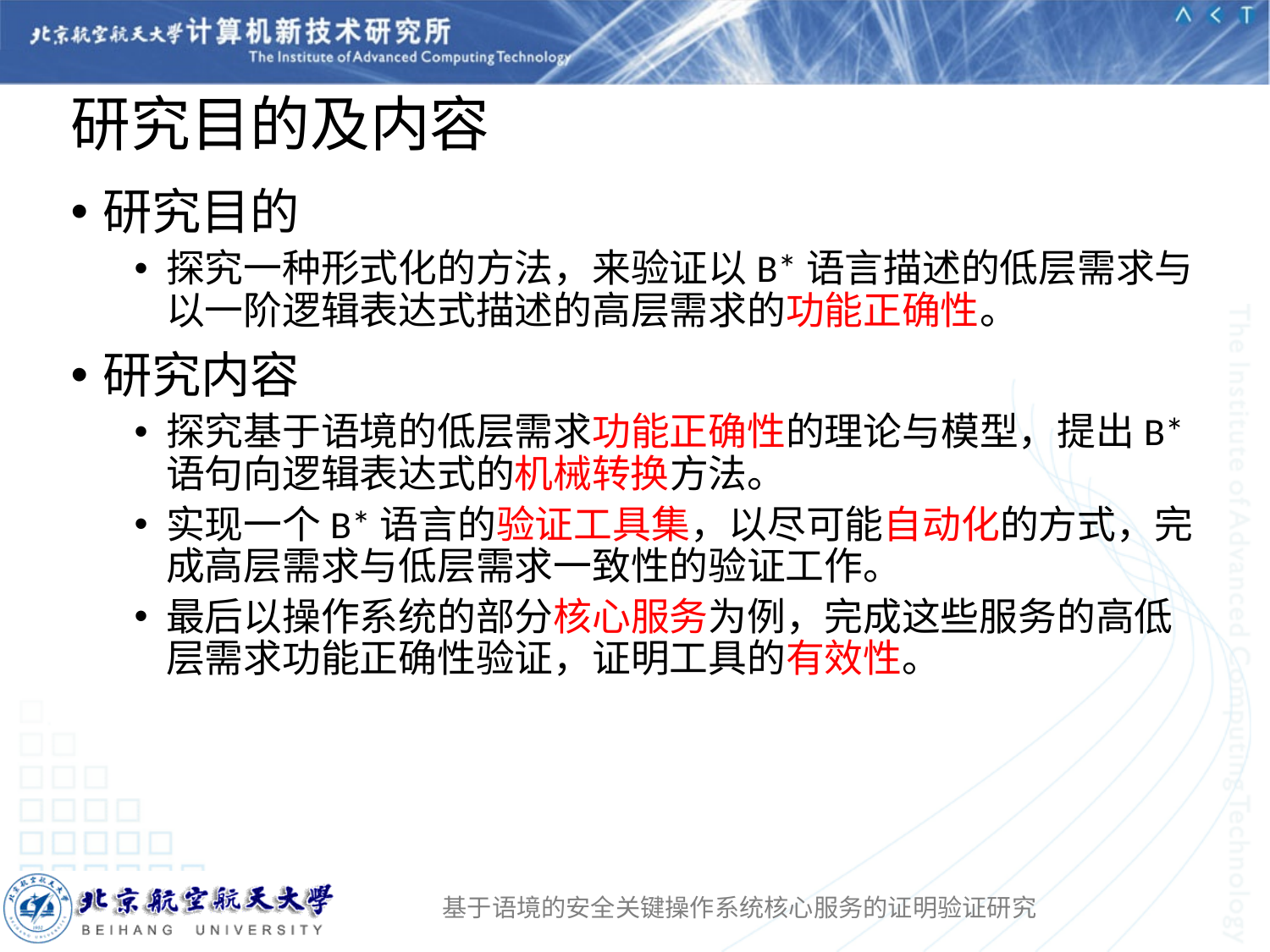

# 研究目的及内容
研究目的
探究一种形式化的方法，来验证以B*语言描述的低层需求与以一阶逻辑表达式描述的高层需求的功能正确性。
研究内容
探究基于语境的低层需求功能正确性的理论与模型，提出B*语句向逻辑表达式的机械转换方法。
实现一个B*语言的验证工具集，以尽可能自动化的方式，完成高层需求与低层需求一致性的验证工作。
最后以操作系统的部分核心服务为例，完成这些服务的高低层需求功能正确性验证，证明工具的有效性。